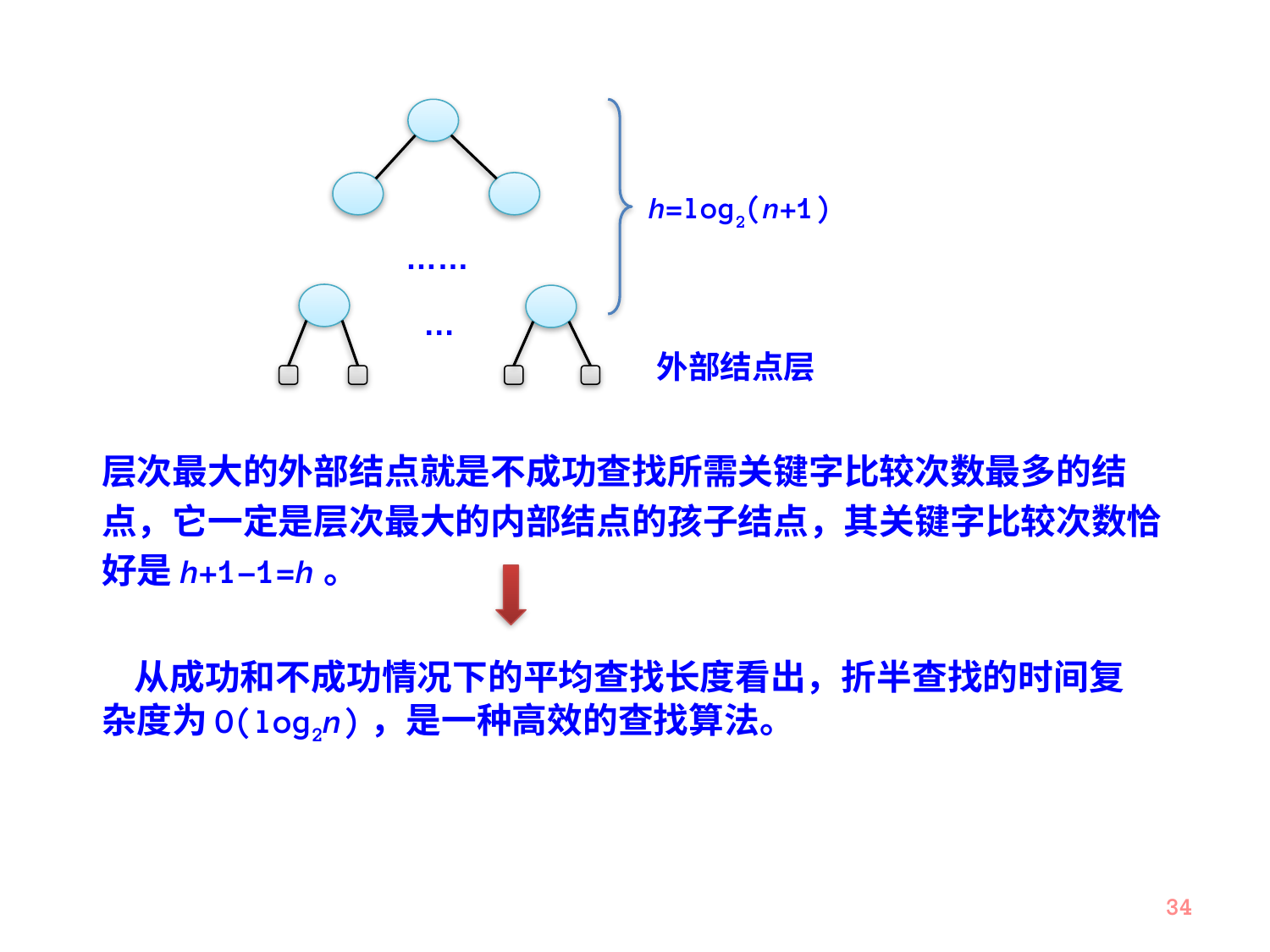

h=log2(n+1)
……

…

外部结点层

层次最大的外部结点就是不成功查找所需关键字比较次数最多的结点，它一定是层次最大的内部结点的孩子结点，其关键字比较次数恰好是h+1-1=h。

   从成功和不成功情况下的平均查找长度看出，折半查找的时间复杂度为O(log2n)，是一种高效的查找算法。
34